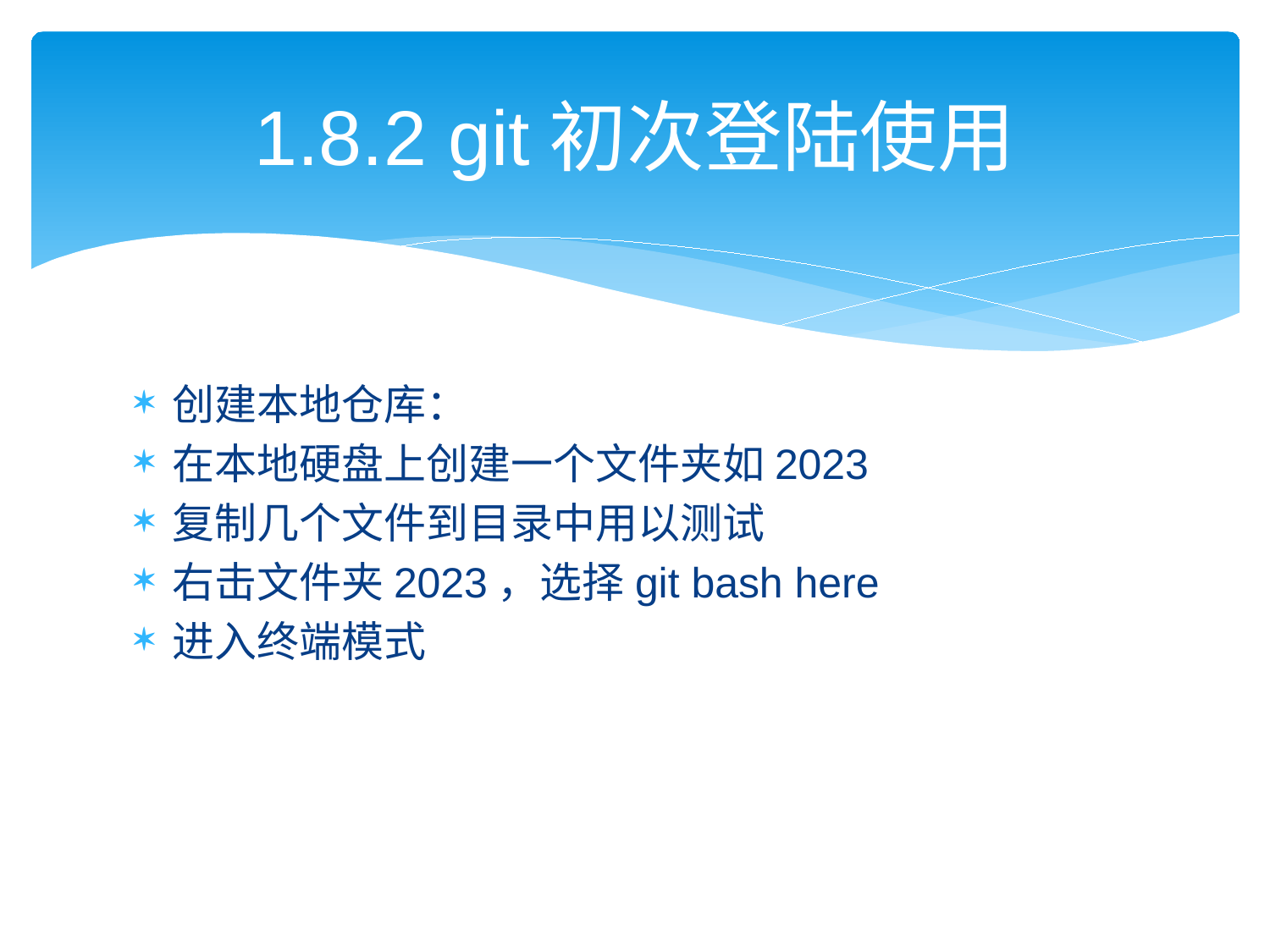

# 1.8.2 git初次登陆使用
创建本地仓库：
在本地硬盘上创建一个文件夹如2023
复制几个文件到目录中用以测试
右击文件夹2023，选择git bash here
进入终端模式